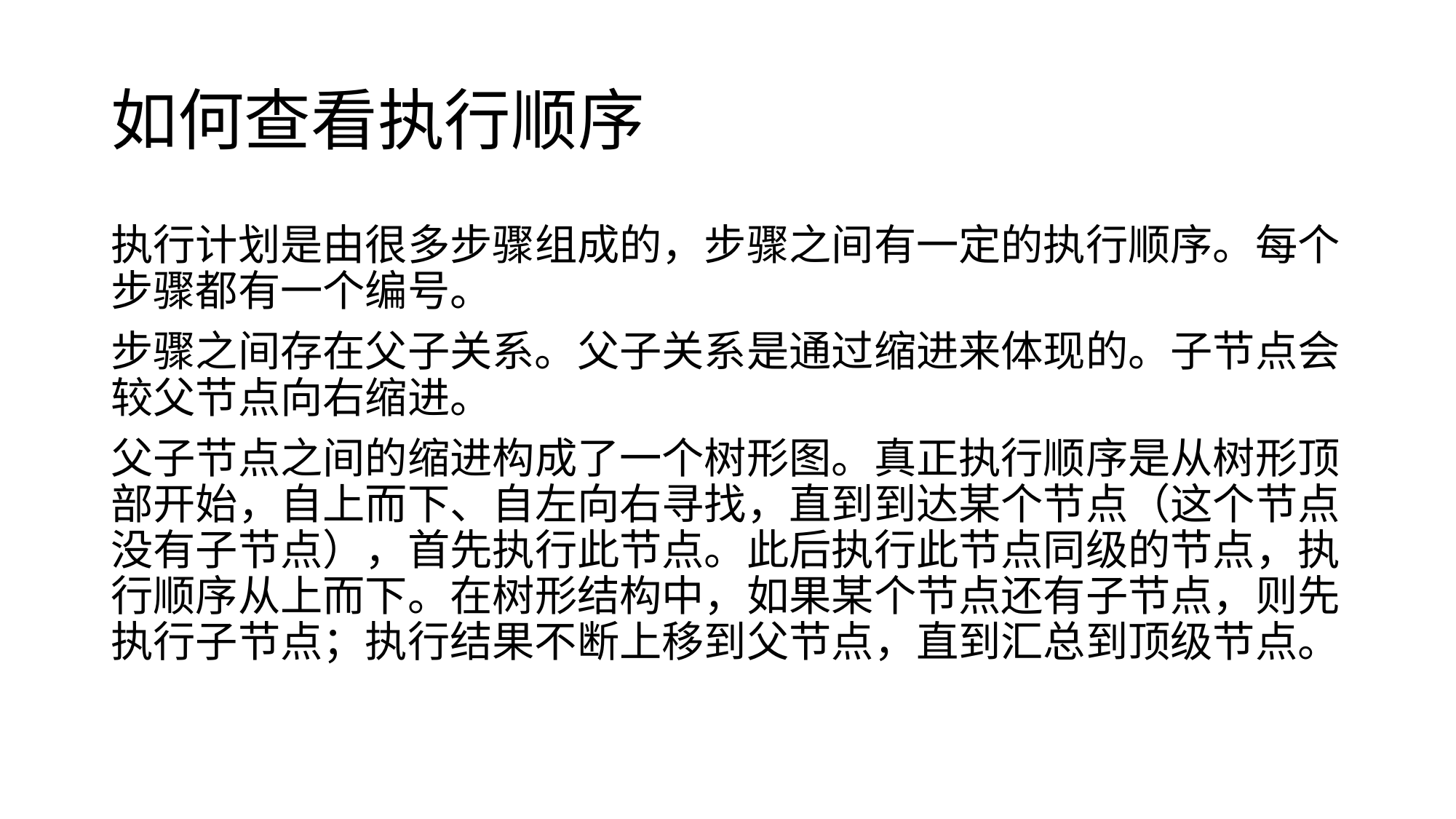

# 如何查看执行顺序
执行计划是由很多步骤组成的，步骤之间有一定的执行顺序。每个步骤都有一个编号。
步骤之间存在父子关系。父子关系是通过缩进来体现的。子节点会较父节点向右缩进。
父子节点之间的缩进构成了一个树形图。真正执行顺序是从树形顶部开始，自上而下、自左向右寻找，直到到达某个节点（这个节点没有子节点），首先执行此节点。此后执行此节点同级的节点，执行顺序从上而下。在树形结构中，如果某个节点还有子节点，则先执行子节点；执行结果不断上移到父节点，直到汇总到顶级节点。